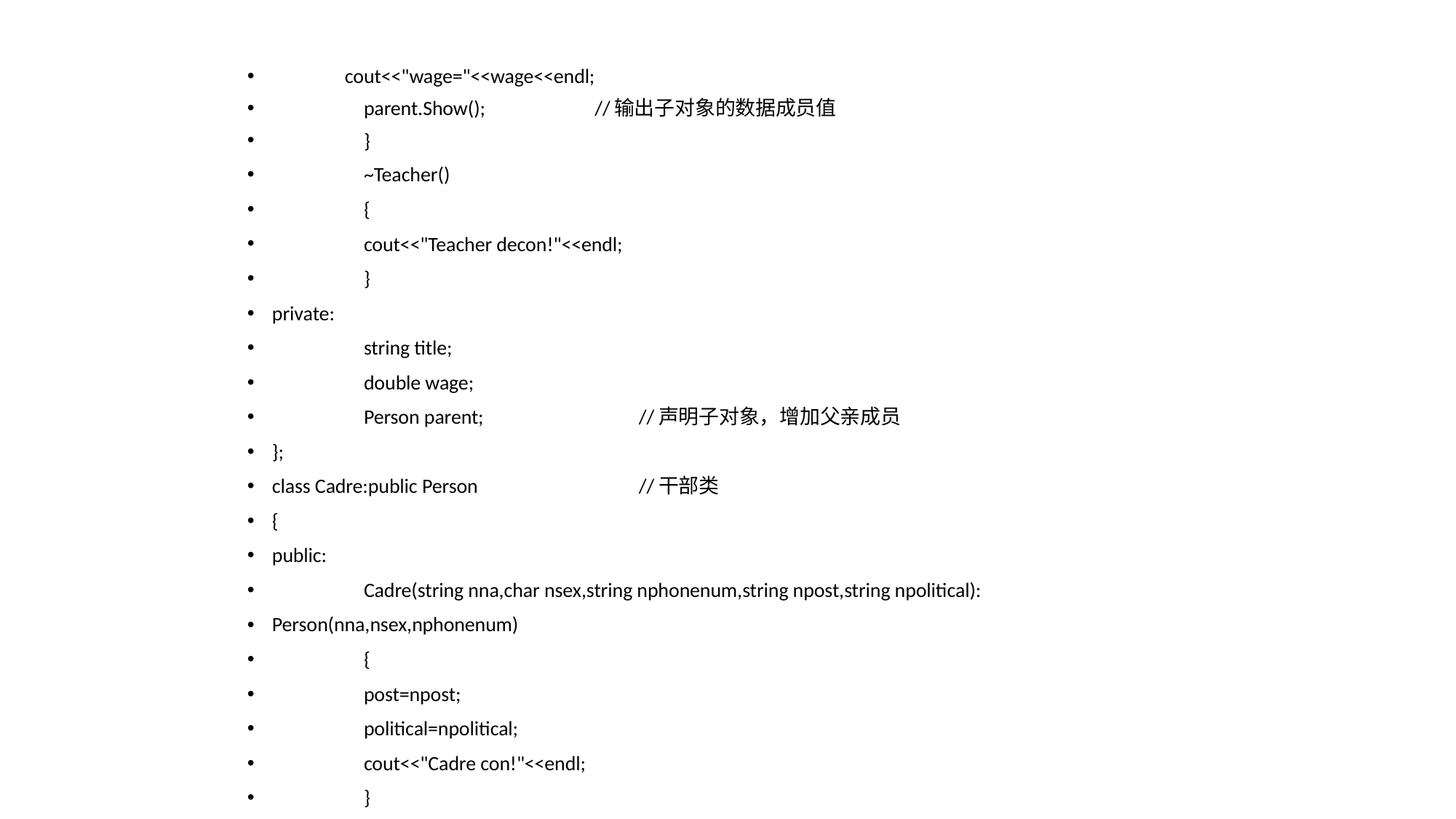

cout<<"wage="<<wage<<endl;
		parent.Show();                        //输出子对象的数据成员值
	}
	~Teacher()
	{
		cout<<"Teacher decon!"<<endl;
	}
private:
	string title;
	double wage;
	Person parent;                           	//声明子对象，增加父亲成员
};
class Cadre:public Person                 	//干部类
{
public:
	Cadre(string nna,char nsex,string nphonenum,string npost,string npolitical):
Person(nna,nsex,nphonenum)
	{
		post=npost;
		political=npolitical;
		cout<<"Cadre con!"<<endl;
	}